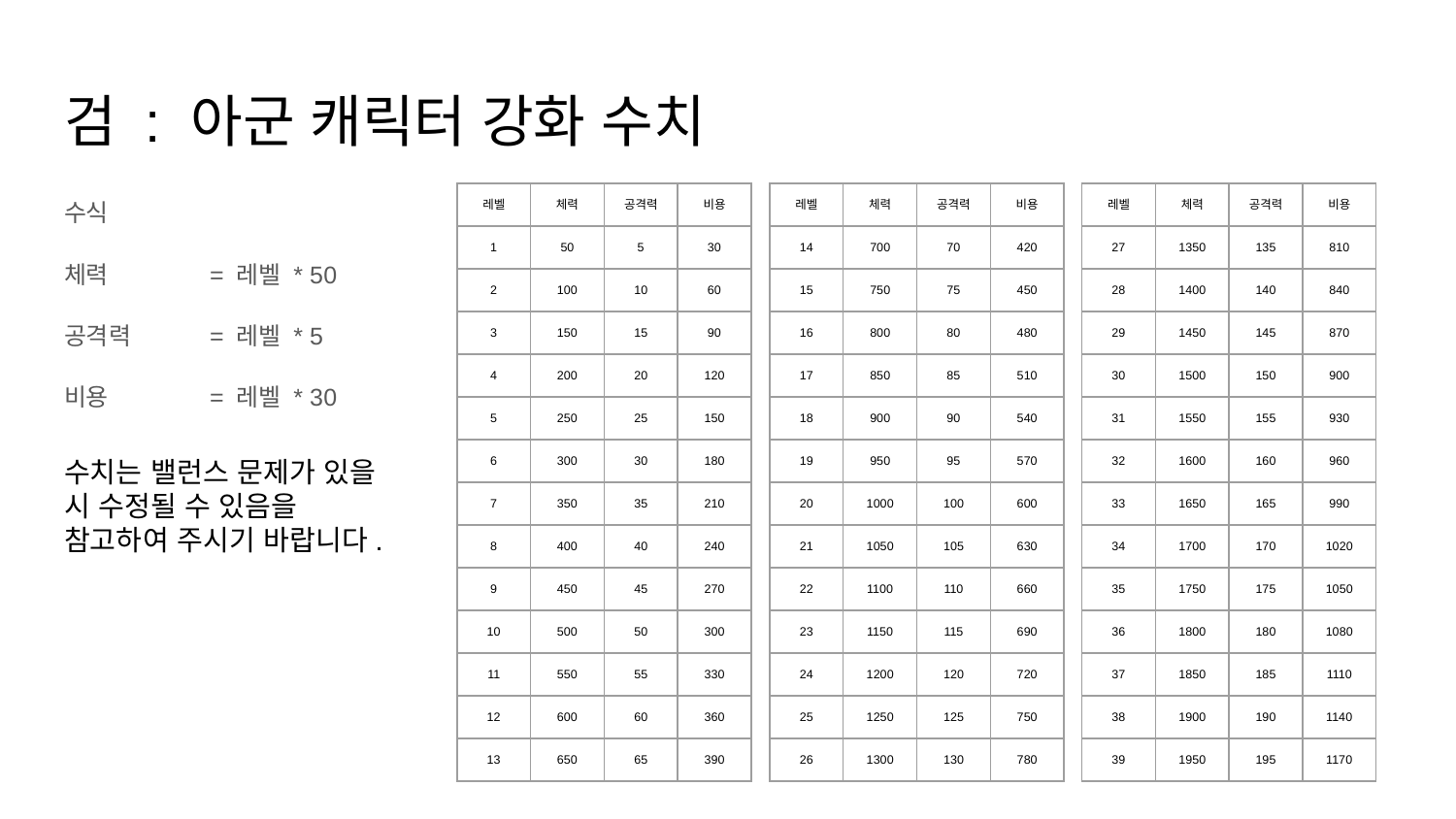

# 검 : 아군 캐릭터 강화 수치
| 레벨 | 체력 | 공격력 | 비용 |
| --- | --- | --- | --- |
| 1 | 50 | 5 | 30 |
| 2 | 100 | 10 | 60 |
| 3 | 150 | 15 | 90 |
| 4 | 200 | 20 | 120 |
| 5 | 250 | 25 | 150 |
| 6 | 300 | 30 | 180 |
| 7 | 350 | 35 | 210 |
| 8 | 400 | 40 | 240 |
| 9 | 450 | 45 | 270 |
| 10 | 500 | 50 | 300 |
| 11 | 550 | 55 | 330 |
| 12 | 600 | 60 | 360 |
| 13 | 650 | 65 | 390 |
| 레벨 | 체력 | 공격력 | 비용 |
| --- | --- | --- | --- |
| 14 | 700 | 70 | 420 |
| 15 | 750 | 75 | 450 |
| 16 | 800 | 80 | 480 |
| 17 | 850 | 85 | 510 |
| 18 | 900 | 90 | 540 |
| 19 | 950 | 95 | 570 |
| 20 | 1000 | 100 | 600 |
| 21 | 1050 | 105 | 630 |
| 22 | 1100 | 110 | 660 |
| 23 | 1150 | 115 | 690 |
| 24 | 1200 | 120 | 720 |
| 25 | 1250 | 125 | 750 |
| 26 | 1300 | 130 | 780 |
| 레벨 | 체력 | 공격력 | 비용 |
| --- | --- | --- | --- |
| 27 | 1350 | 135 | 810 |
| 28 | 1400 | 140 | 840 |
| 29 | 1450 | 145 | 870 |
| 30 | 1500 | 150 | 900 |
| 31 | 1550 | 155 | 930 |
| 32 | 1600 | 160 | 960 |
| 33 | 1650 | 165 | 990 |
| 34 | 1700 | 170 | 1020 |
| 35 | 1750 | 175 | 1050 |
| 36 | 1800 | 180 | 1080 |
| 37 | 1850 | 185 | 1110 |
| 38 | 1900 | 190 | 1140 |
| 39 | 1950 | 195 | 1170 |
수식
체력	= 레벨 * 50
공격력	= 레벨 * 5
비용	= 레벨 * 30
수치는 밸런스 문제가 있을 시 수정될 수 있음을 참고하여 주시기 바랍니다.